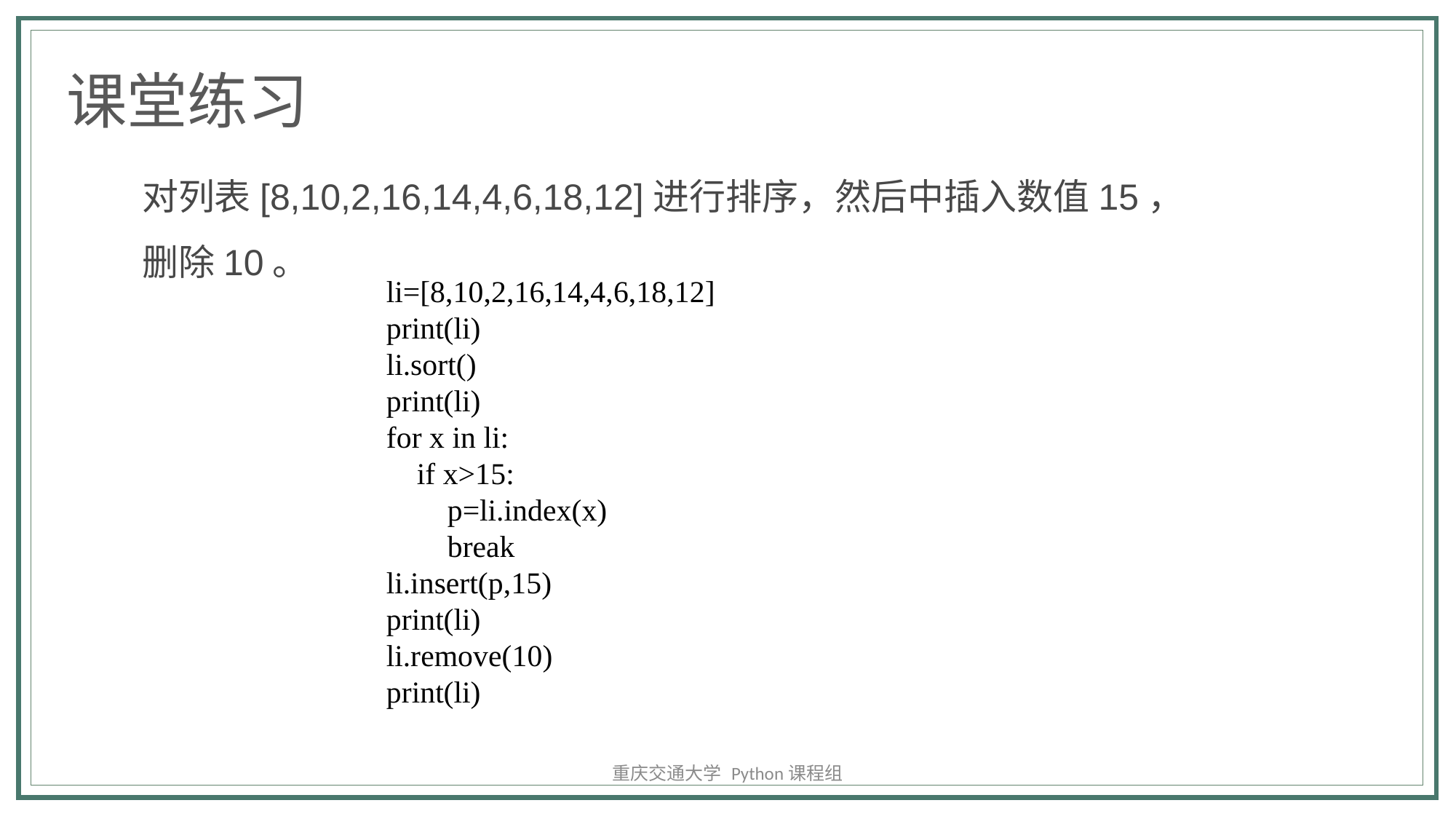

课堂练习
对列表[8,10,2,16,14,4,6,18,12]进行排序，然后中插入数值15，删除10。
li=[8,10,2,16,14,4,6,18,12]
print(li)
li.sort()
print(li)
for x in li:
    if x>15:
        p=li.index(x)
        break
li.insert(p,15)
print(li)
li.remove(10)
print(li)
重庆交通大学 Python课程组